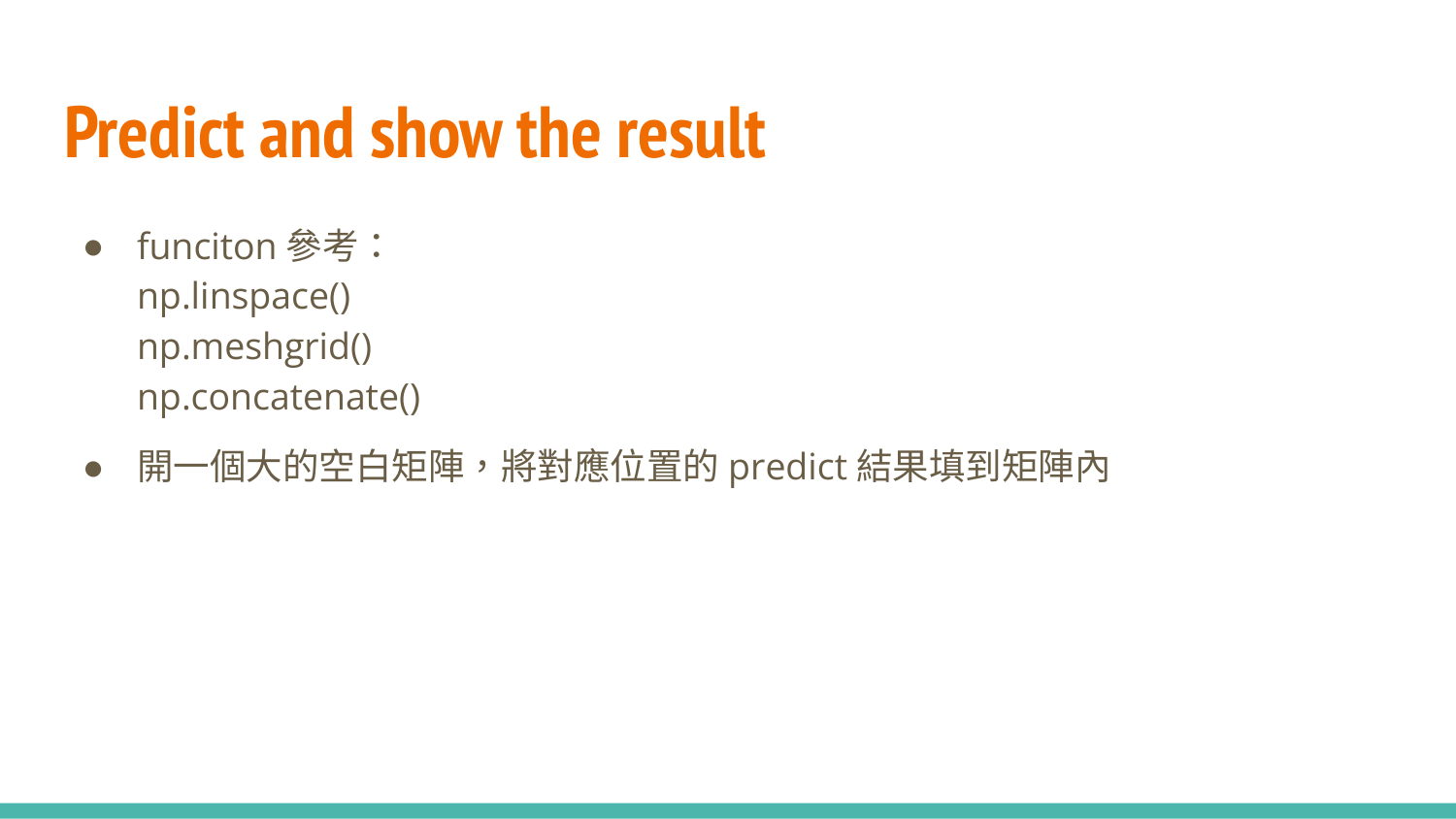

# Predict and show the result
funciton參考：
np.linspace()
np.meshgrid()
np.concatenate()
開一個大的空白矩陣，將對應位置的predict結果填到矩陣內